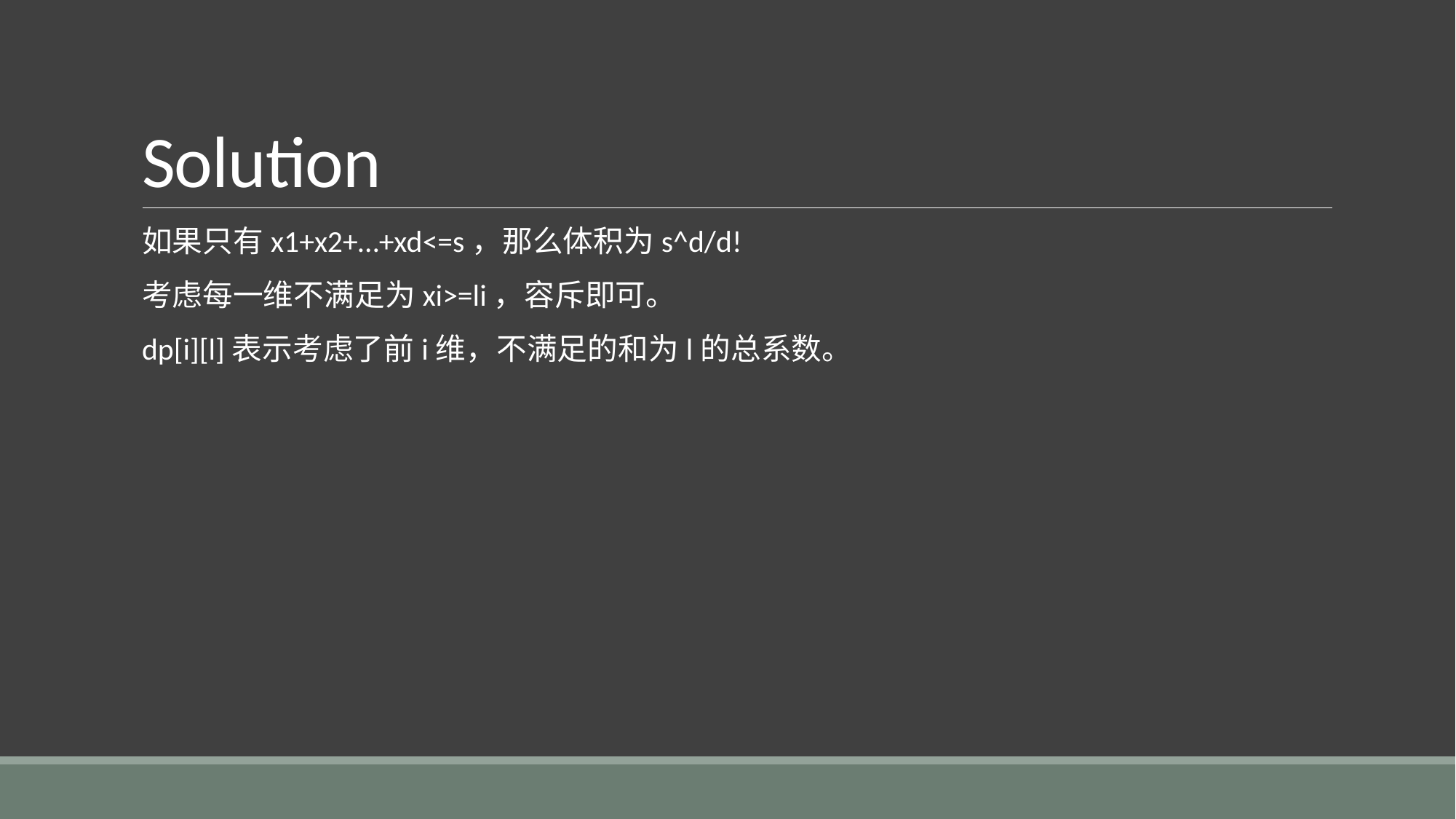

# Solution
如果只有x1+x2+…+xd<=s，那么体积为s^d/d!
考虑每一维不满足为xi>=li，容斥即可。
dp[i][l]表示考虑了前i维，不满足的和为l的总系数。